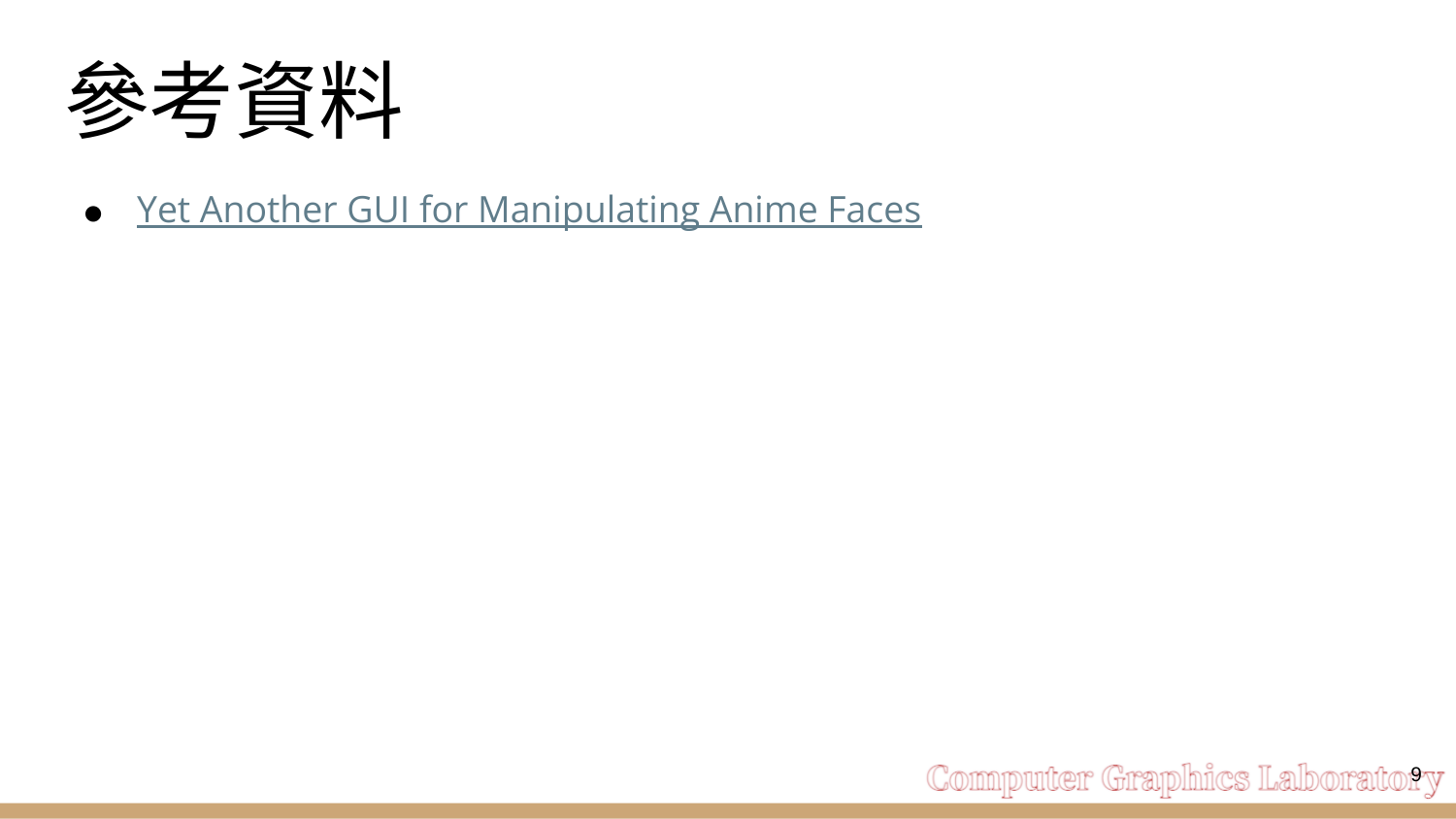

# 參考資料
Yet Another GUI for Manipulating Anime Faces

9